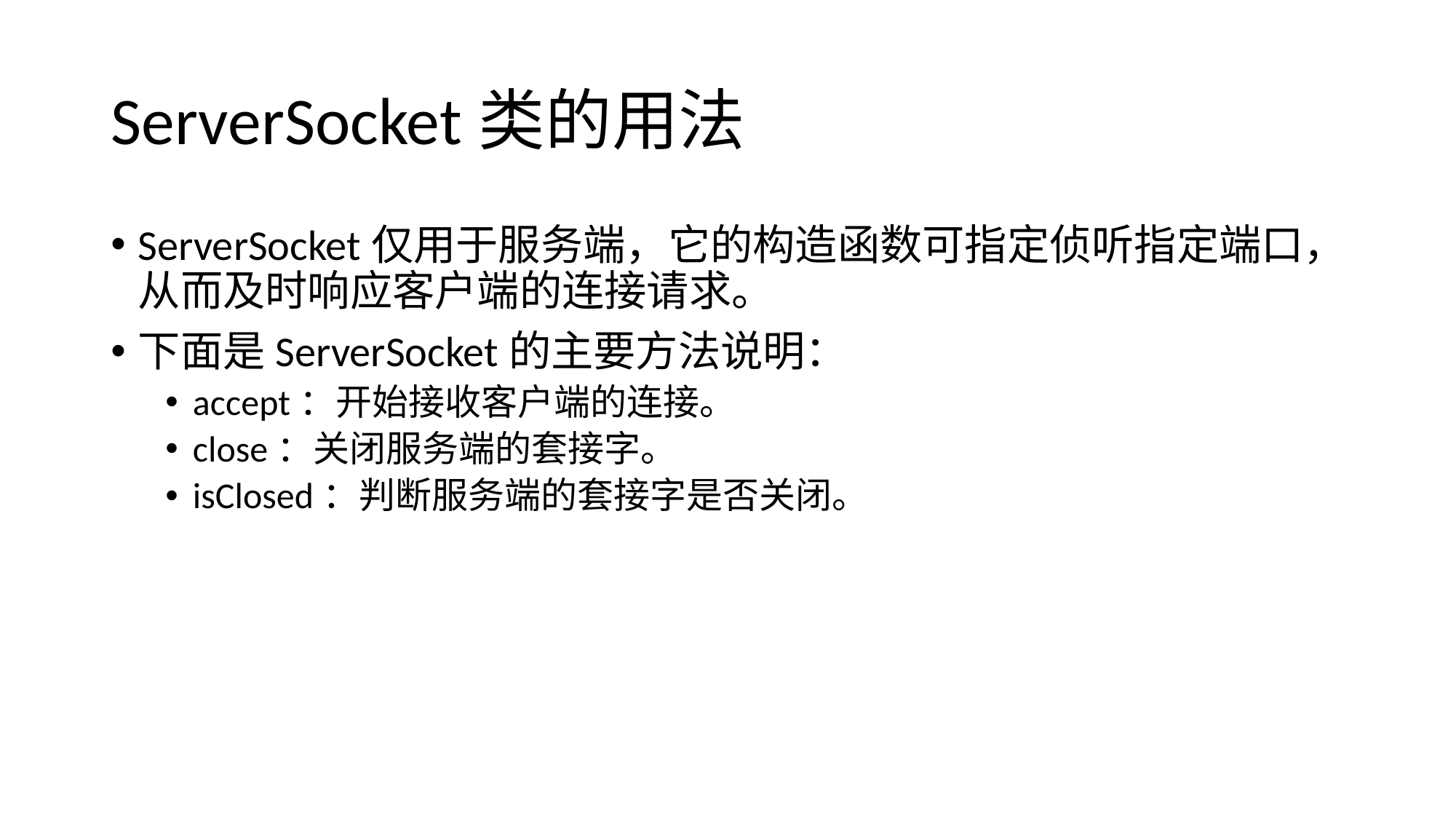

# ServerSocket类的用法
ServerSocket仅用于服务端，它的构造函数可指定侦听指定端口，从而及时响应客户端的连接请求。
下面是ServerSocket的主要方法说明：
accept：开始接收客户端的连接。
close：关闭服务端的套接字。
isClosed：判断服务端的套接字是否关闭。